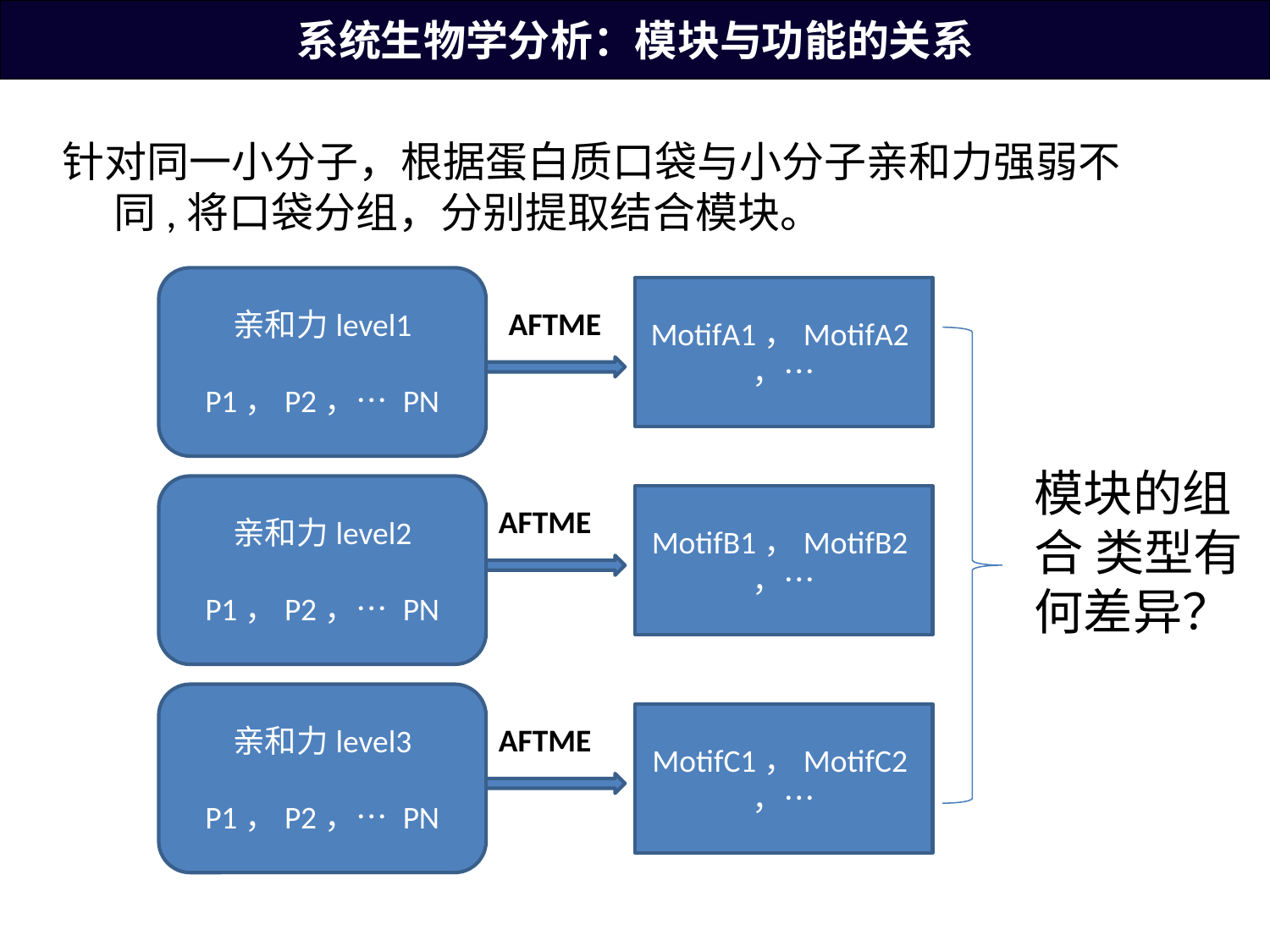

系统生物学分析：模块与功能的关系
 针对同一小分子，根据蛋白质口袋与小分子亲和力强弱不同,将口袋分组，分别提取结合模块。
亲和力level1

P1，P2，… PN
MotifA1，MotifA2，…
AFTME

模块的组合 类型有何差异？
亲和力level2

P1，P2，… PN
MotifB1，MotifB2，…
AFTME

亲和力level3

P1，P2，… PN
MotifC1，MotifC2，…
AFTME